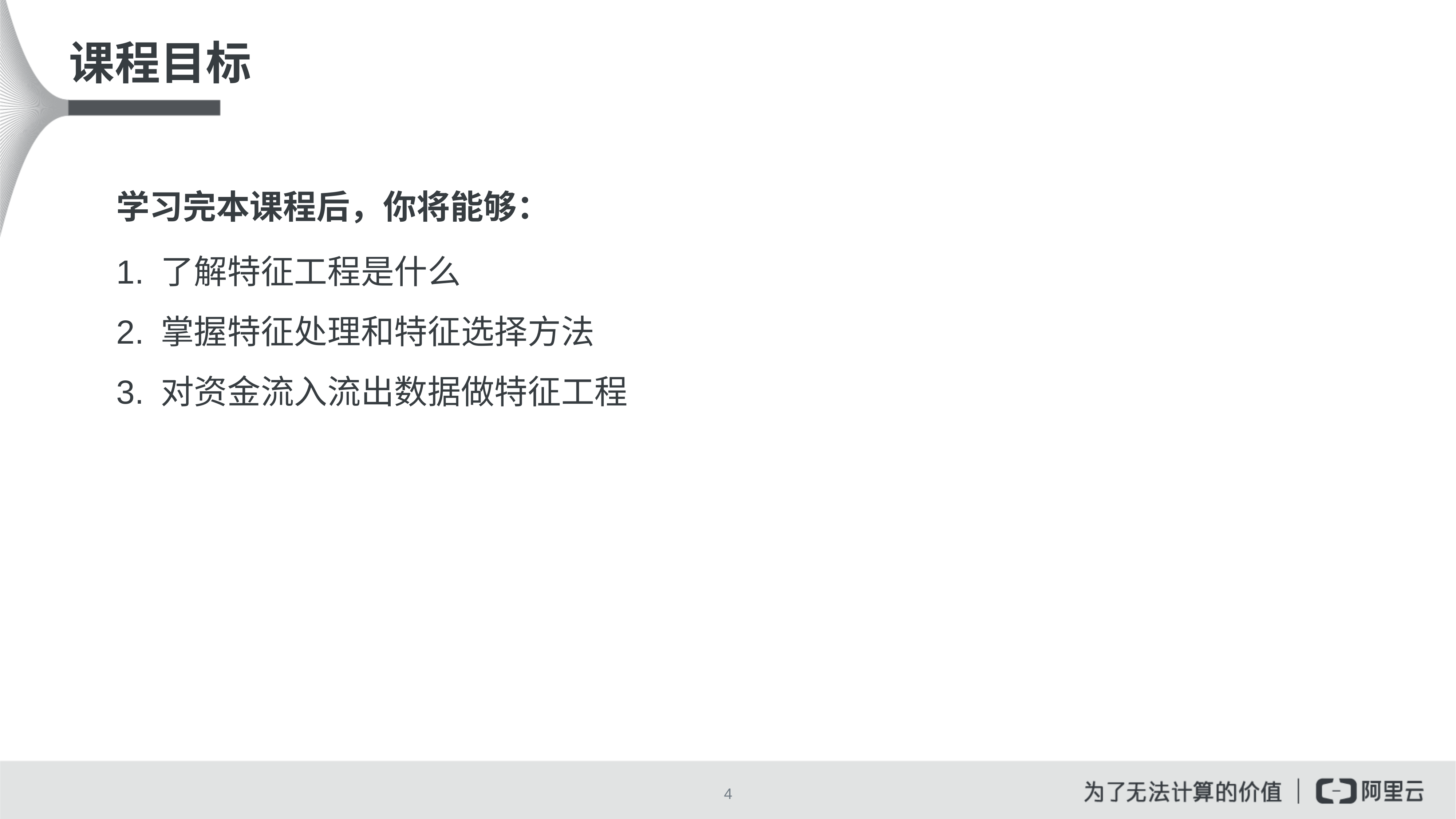

# 课程目标
学习完本课程后，你将能够：
了解特征工程是什么
掌握特征处理和特征选择方法
对资金流入流出数据做特征工程